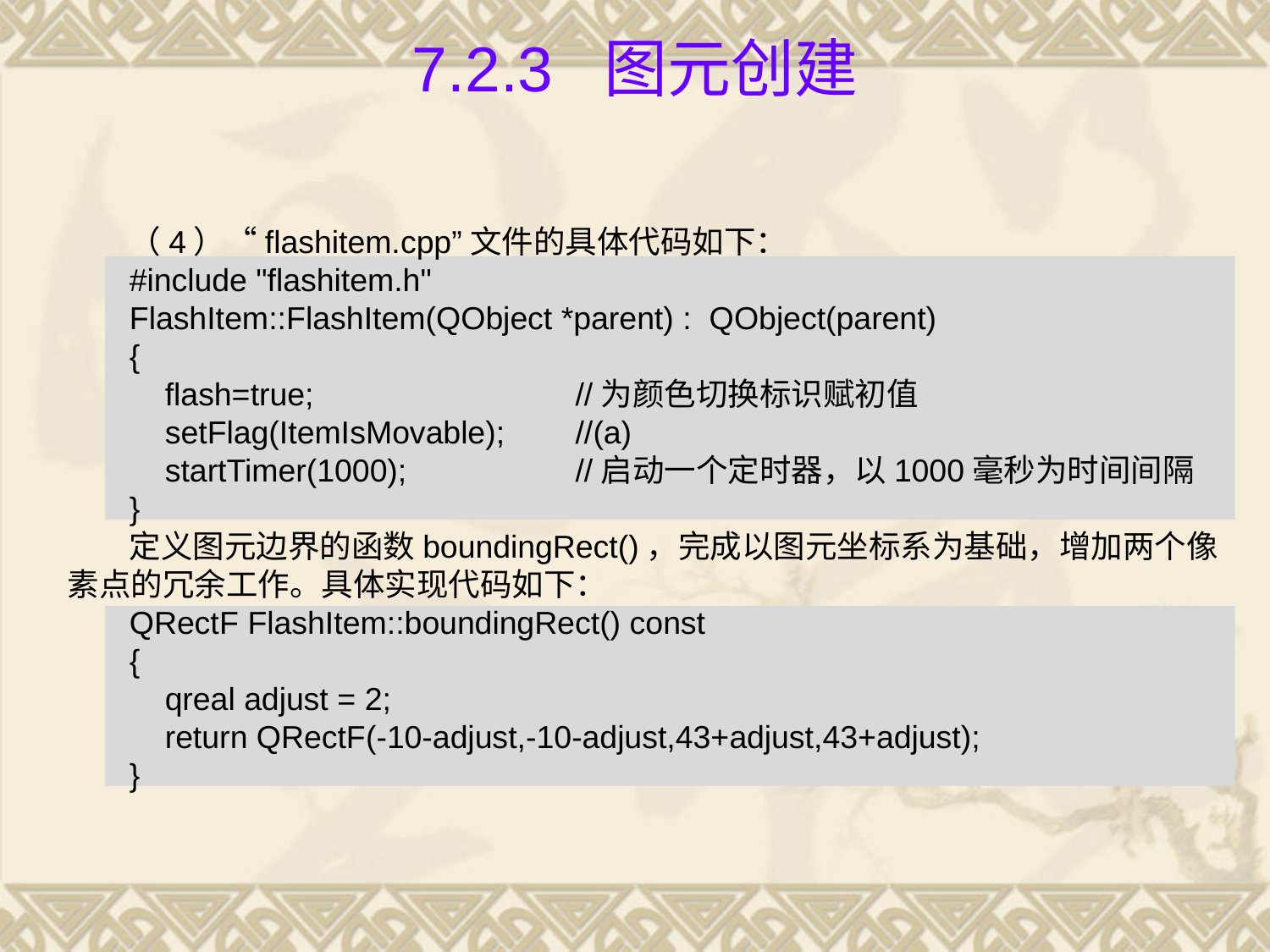

# 7.2.3  图元创建
（4）“flashitem.cpp”文件的具体代码如下：
#include "flashitem.h"
FlashItem::FlashItem(QObject *parent) :  QObject(parent)
{
    flash=true;			//为颜色切换标识赋初值
    setFlag(ItemIsMovable);	//(a)
    startTimer(1000);		//启动一个定时器，以1000毫秒为时间间隔
}
定义图元边界的函数boundingRect()，完成以图元坐标系为基础，增加两个像素点的冗余工作。具体实现代码如下：
QRectF FlashItem::boundingRect() const
{
    qreal adjust = 2;
    return QRectF(-10-adjust,-10-adjust,43+adjust,43+adjust);
}